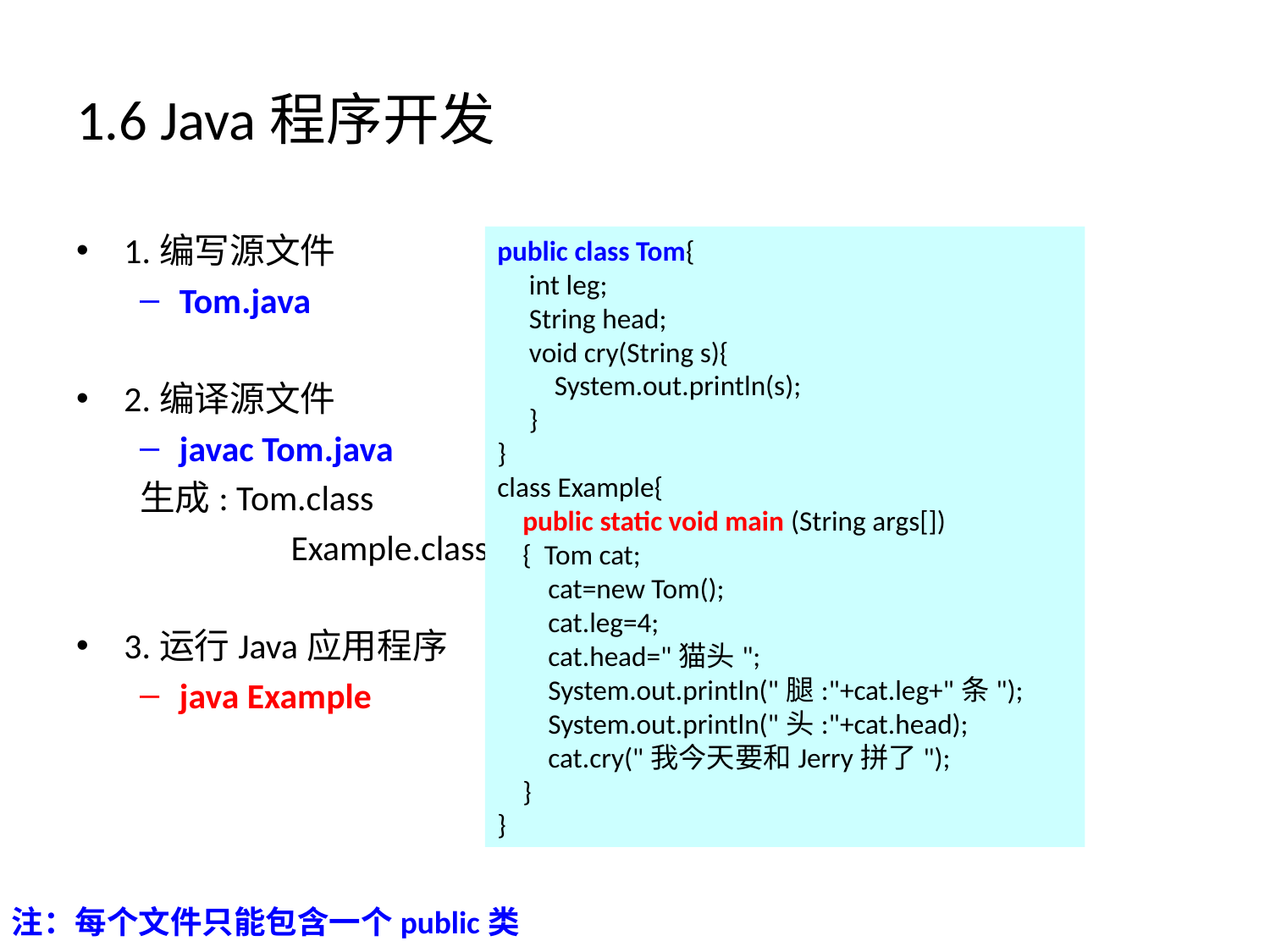

# 1.6 Java程序开发
1.编写源文件
Tom.java

2.编译源文件
javac Tom.java
生成: Tom.class
	   Example.class

3.运行Java应用程序
java Example

public class Tom{
     int leg;
     String head;
     void cry(String s){
         System.out.println(s);
     }
}
class Example{
    public static void main (String args[])
    {  Tom cat;
        cat=new Tom();
        cat.leg=4;
        cat.head="猫头";
        System.out.println("腿:"+cat.leg+"条");
        System.out.println("头:"+cat.head);
        cat.cry("我今天要和Jerry拼了");
    }
}
注：每个文件只能包含一个public类